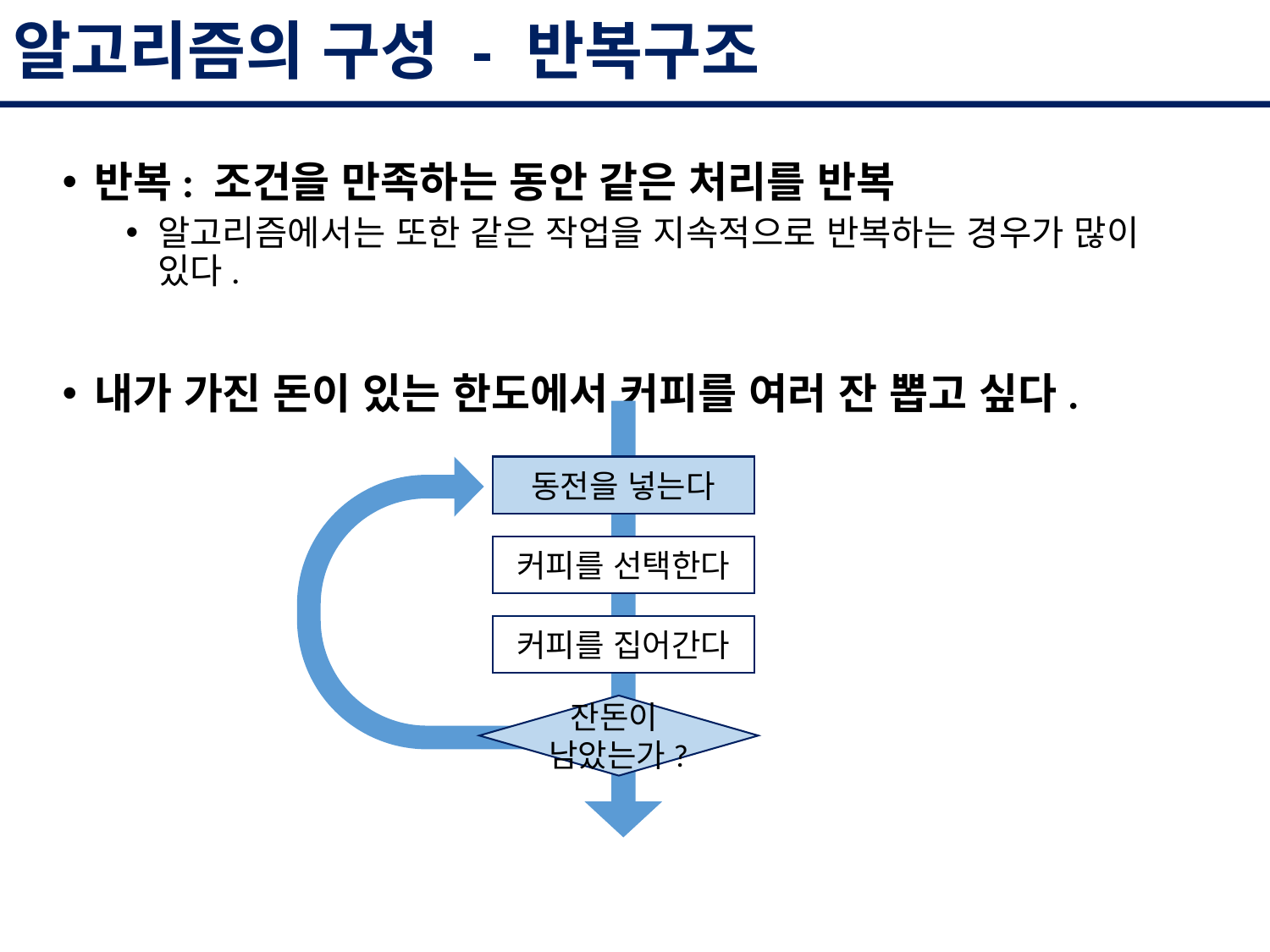

# 알고리즘의 구성 - 반복구조
반복: 조건을 만족하는 동안 같은 처리를 반복
알고리즘에서는 또한 같은 작업을 지속적으로 반복하는 경우가 많이 있다.

내가 가진 돈이 있는 한도에서 커피를 여러 잔 뽑고 싶다.
동전을 넣는다

커피를 선택한다

커피를 집어간다
잔돈이
남았는가?